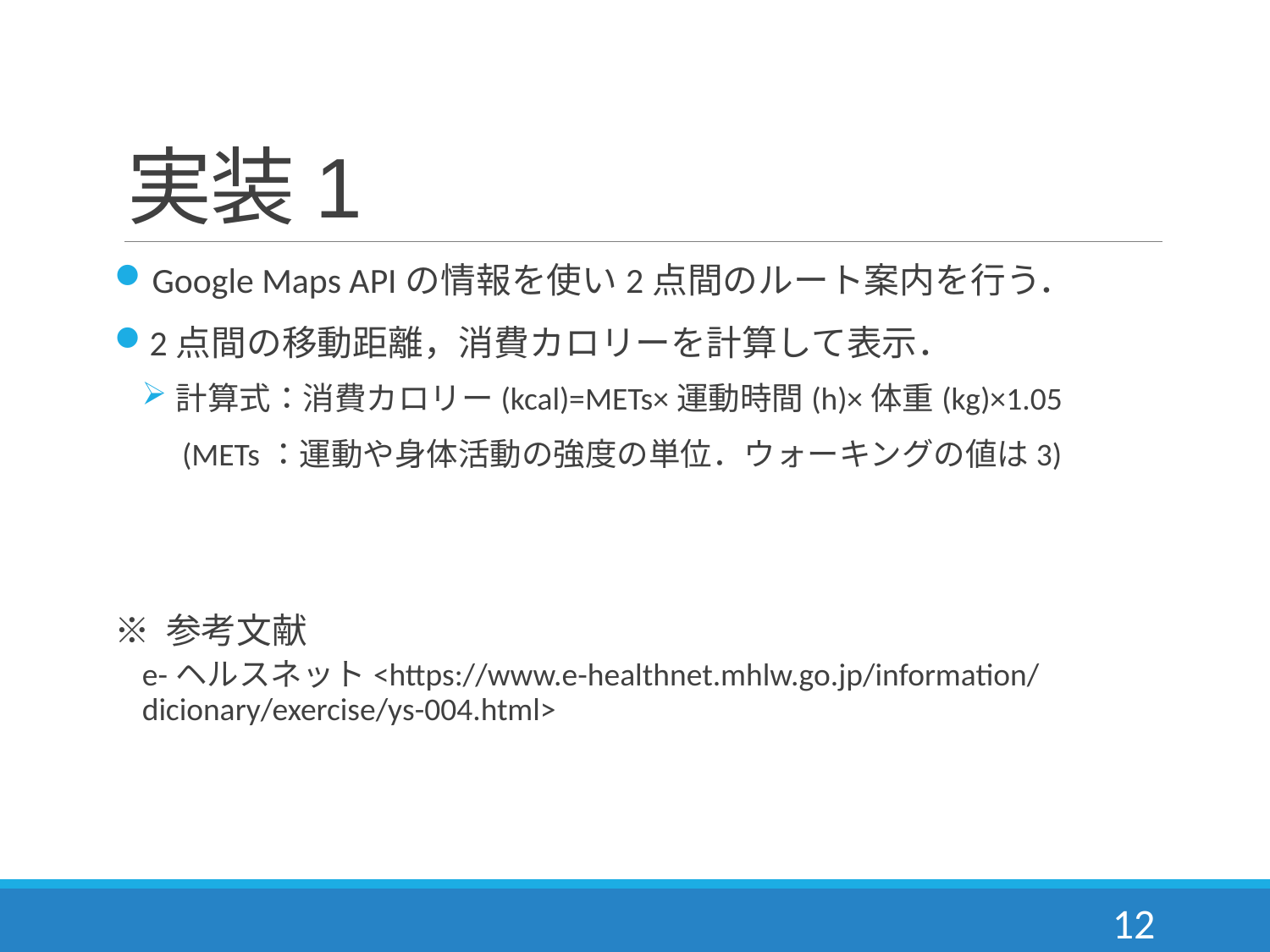

# 実装1
Google Maps APIの情報を使い2点間のルート案内を行う．
2点間の移動距離，消費カロリーを計算して表示．
計算式：消費カロリー(kcal)=METs×運動時間(h)×体重(kg)×1.05
  (METs：運動や身体活動の強度の単位．ウォーキングの値は3)

※ 参考文献
e-ヘルスネット<https://www.e-healthnet.mhlw.go.jp/information/dicionary/exercise/ys-004.html>
12